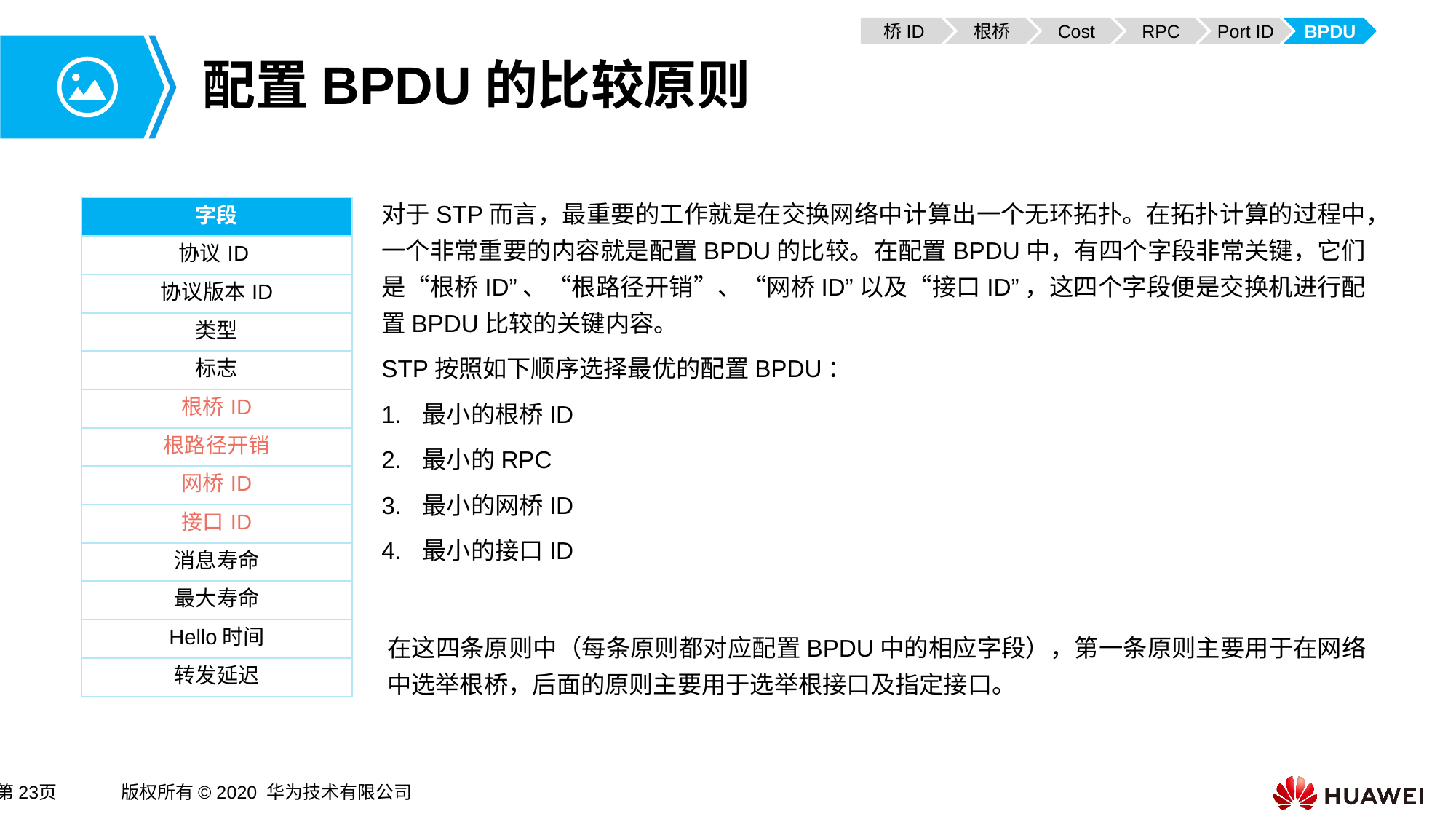

桥ID
根桥
Cost
RPC
Port ID
BPDU
# 配置BPDU的比较原则
对于STP而言，最重要的工作就是在交换网络中计算出一个无环拓扑。在拓扑计算的过程中，一个非常重要的内容就是配置BPDU的比较。在配置BPDU中，有四个字段非常关键，它们是“根桥ID”、“根路径开销”、“网桥ID”以及“接口ID”，这四个字段便是交换机进行配置BPDU比较的关键内容。
STP按照如下顺序选择最优的配置BPDU：
最小的根桥ID
最小的RPC
最小的网桥ID
最小的接口ID
| 字段 |
| --- |
| 协议ID |
| 协议版本ID |
| 类型 |
| 标志 |
| 根桥ID |
| 根路径开销 |
| 网桥ID |
| 接口ID |
| 消息寿命 |
| 最大寿命 |
| Hello时间 |
| 转发延迟 |
在这四条原则中（每条原则都对应配置BPDU中的相应字段），第一条原则主要用于在网络中选举根桥，后面的原则主要用于选举根接口及指定接口。